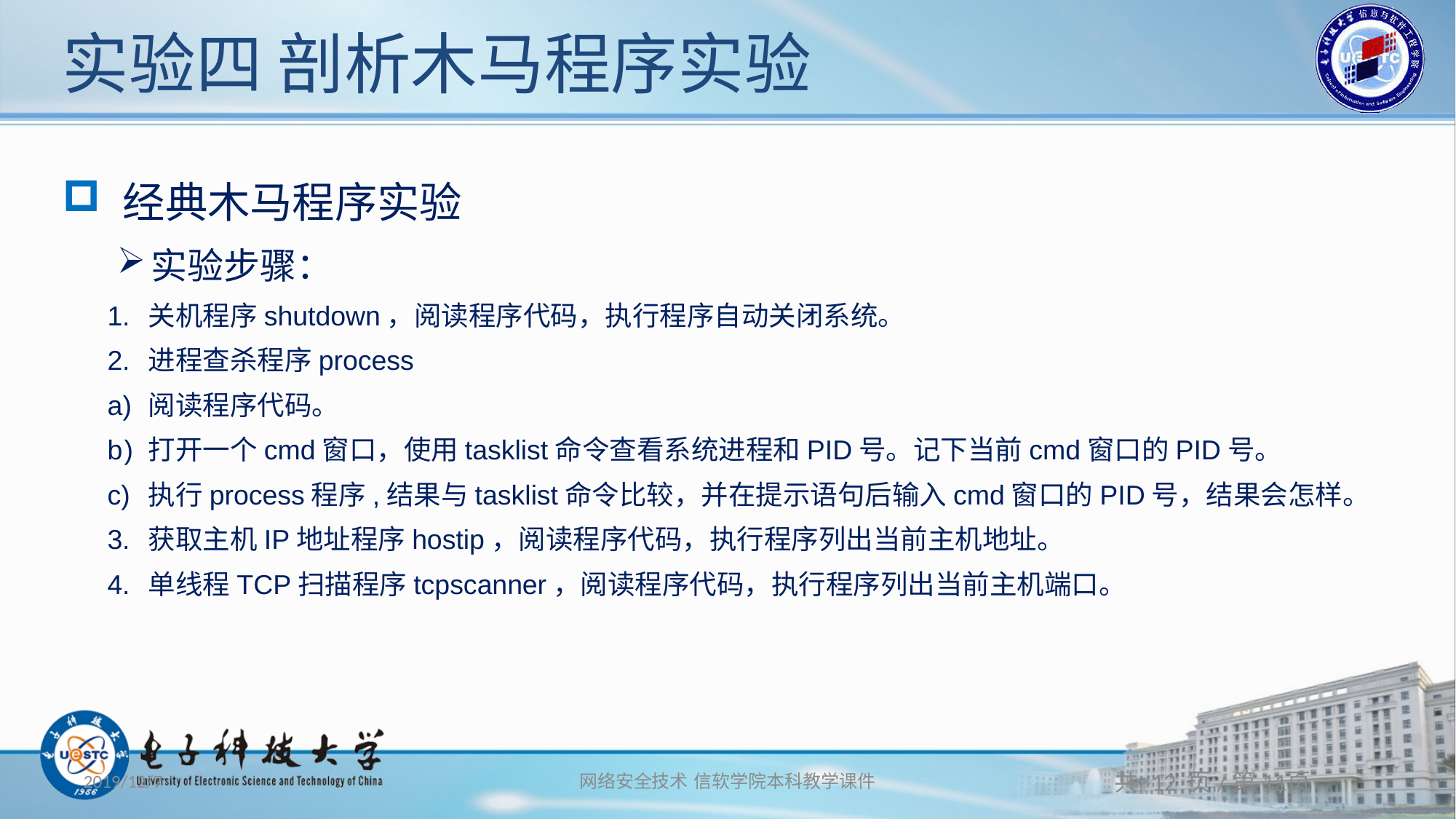

# 实验四 剖析木马程序实验
 经典木马程序实验
实验步骤：
关机程序shutdown，阅读程序代码，执行程序自动关闭系统。
进程查杀程序process
阅读程序代码。
打开一个cmd窗口，使用tasklist命令查看系统进程和PID号。记下当前cmd窗口的PID号。
执行process程序,结果与tasklist命令比较，并在提示语句后输入cmd窗口的PID号，结果会怎样。
获取主机IP地址程序hostip，阅读程序代码，执行程序列出当前主机地址。
单线程TCP扫描程序tcpscanner，阅读程序代码，执行程序列出当前主机端口。

2019/12/7
网络安全技术 信软学院本科教学课件
共 12 页/第11页